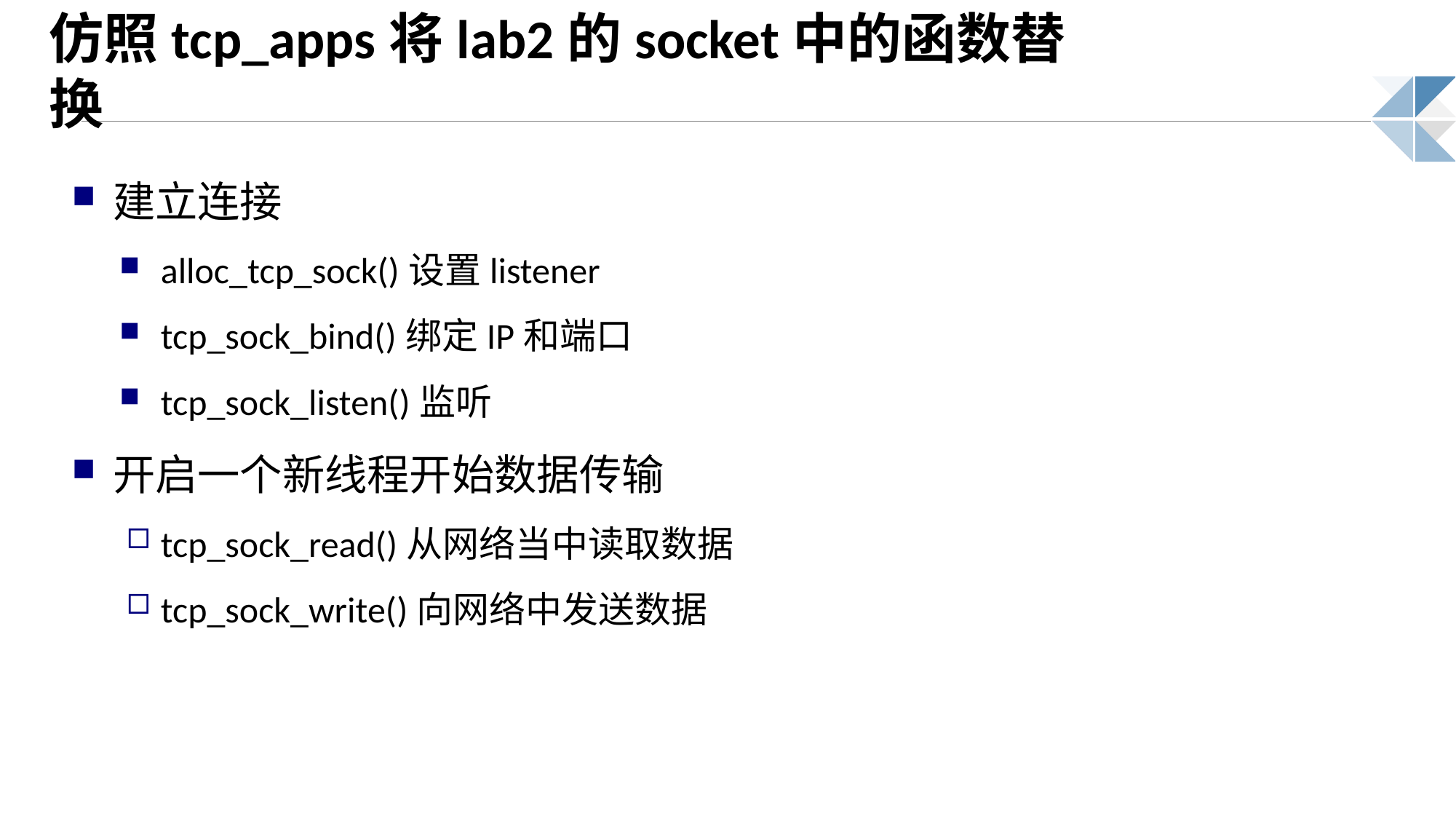

仿照tcp_apps将lab2的socket中的函数替换
建立连接
alloc_tcp_sock()设置listener
tcp_sock_bind()绑定IP和端口
tcp_sock_listen()监听
开启一个新线程开始数据传输
tcp_sock_read()从网络当中读取数据
tcp_sock_write()向网络中发送数据